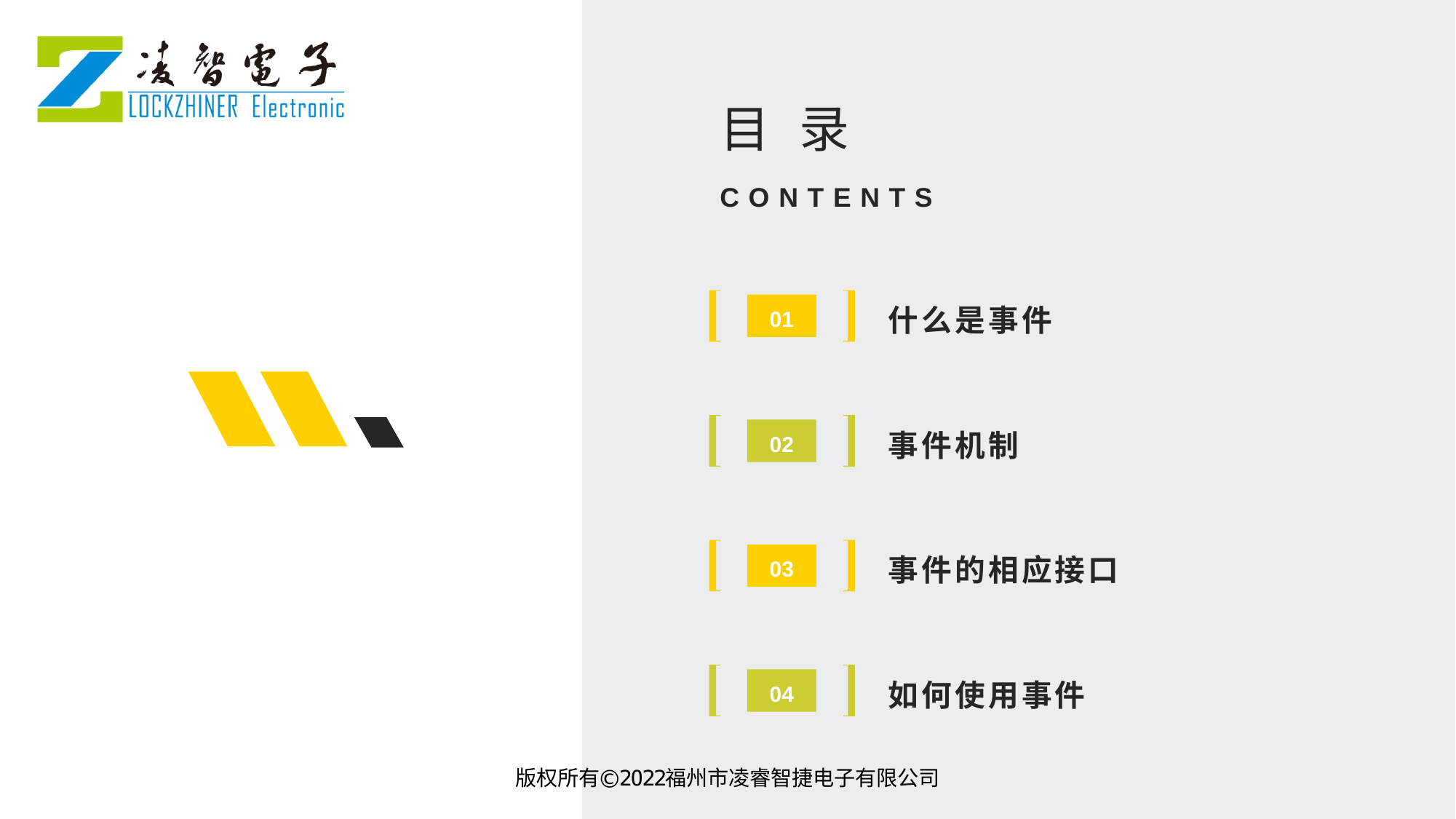

目 录
CONTENTS
什么是事件

01
事件机制

02
事件的相应接口

03
如何使用事件

04
版权所有©2022福州市凌睿智捷电子有限公司
2